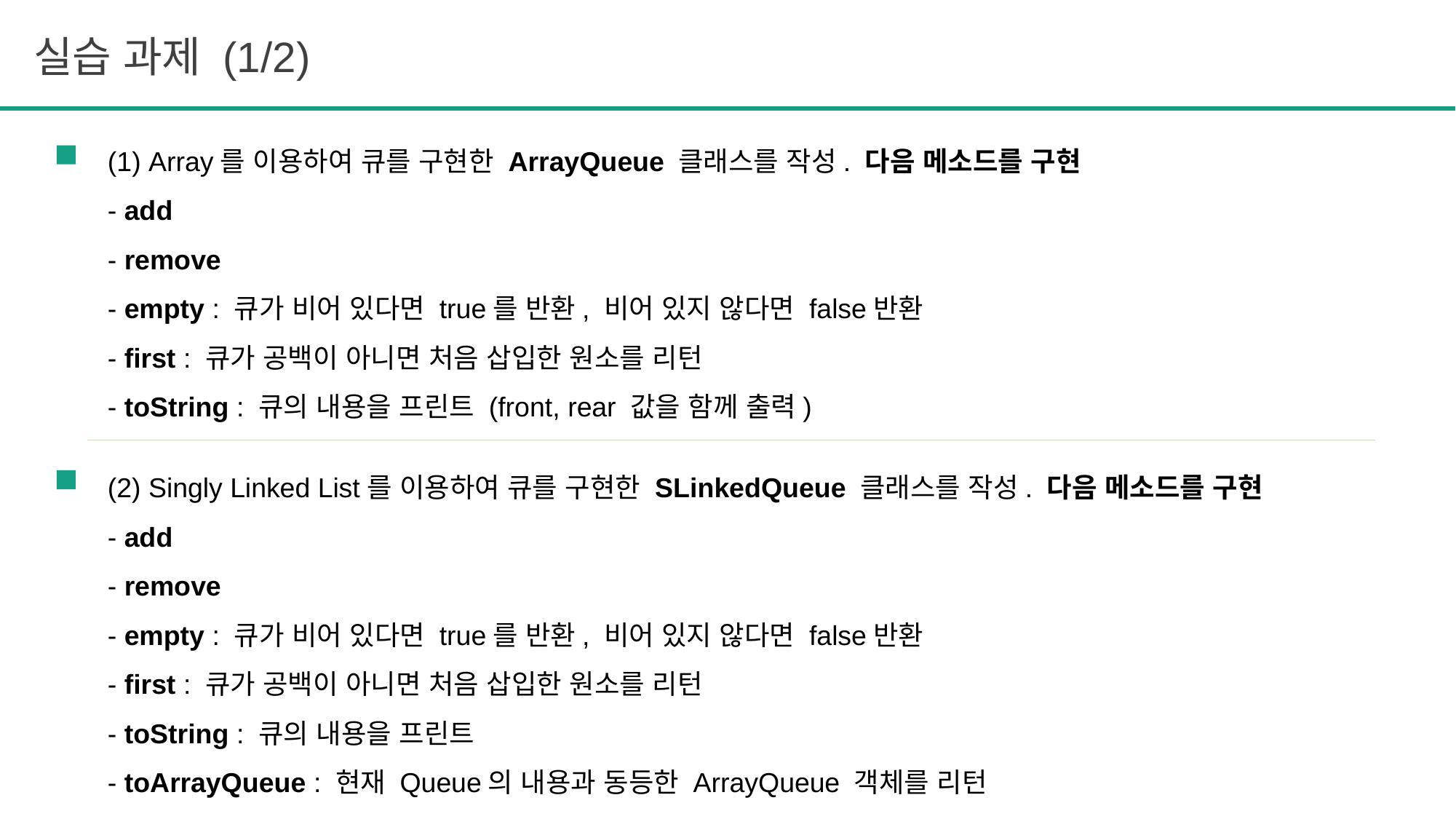

실습 과제 (1/2)
Array를 이용하여 큐를 구현한 ArrayQueue 클래스를 작성. 다음 메소드를 구현
- add
- remove
- empty : 큐가 비어 있다면 true를 반환, 비어 있지 않다면 false반환
- first : 큐가 공백이 아니면 처음 삽입한 원소를 리턴
- toString : 큐의 내용을 프린트 (front, rear 값을 함께 출력)

(2) Singly Linked List를 이용하여 큐를 구현한 SLinkedQueue 클래스를 작성. 다음 메소드를 구현
- add
- remove
- empty : 큐가 비어 있다면 true를 반환, 비어 있지 않다면 false반환
- first : 큐가 공백이 아니면 처음 삽입한 원소를 리턴
- toString : 큐의 내용을 프린트
- toArrayQueue : 현재 Queue의 내용과 동등한 ArrayQueue 객체를 리턴